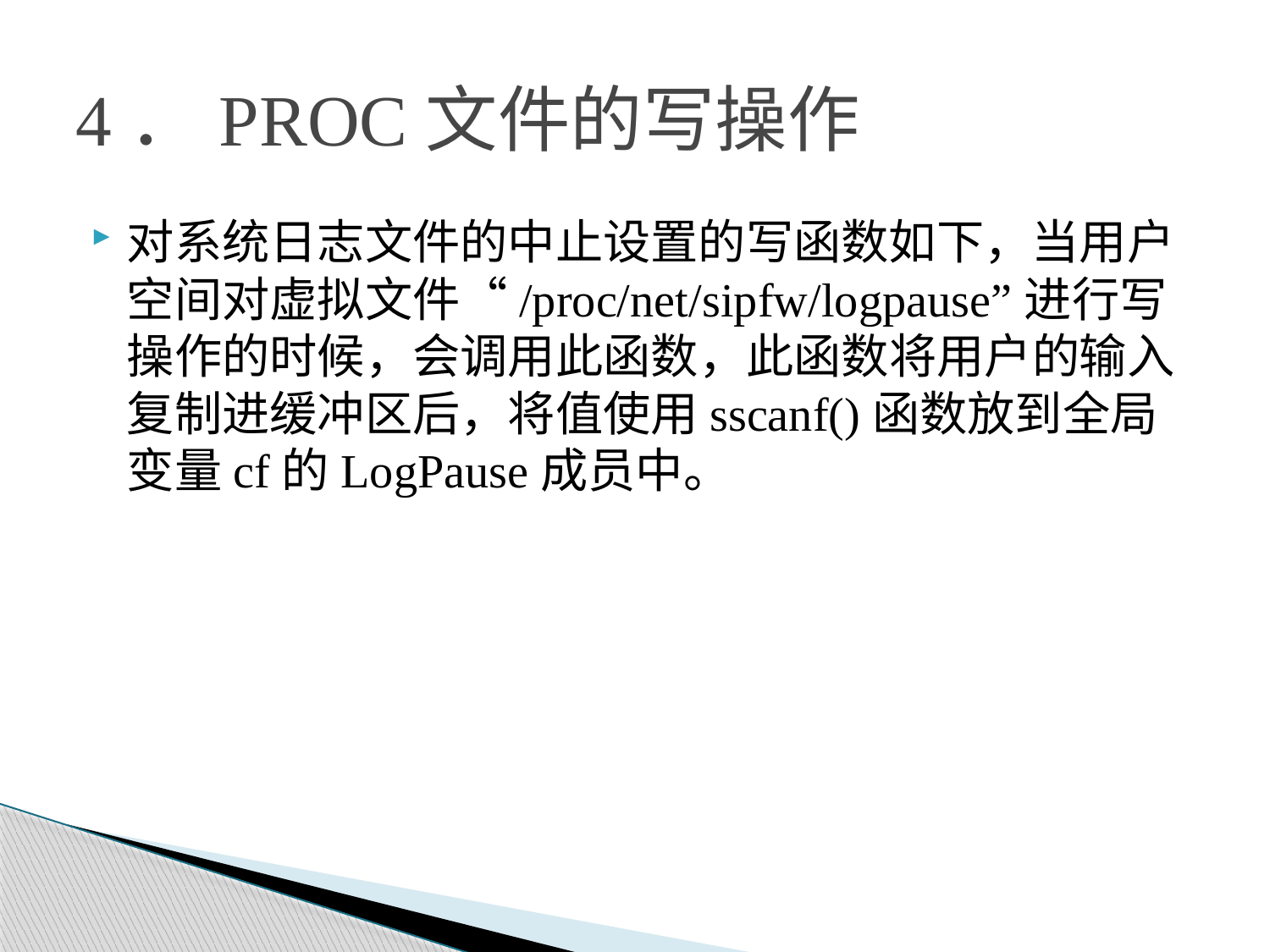

# 4．PROC文件的写操作
对系统日志文件的中止设置的写函数如下，当用户空间对虚拟文件“/proc/net/sipfw/logpause”进行写操作的时候，会调用此函数，此函数将用户的输入复制进缓冲区后，将值使用sscanf()函数放到全局变量cf的LogPause成员中。